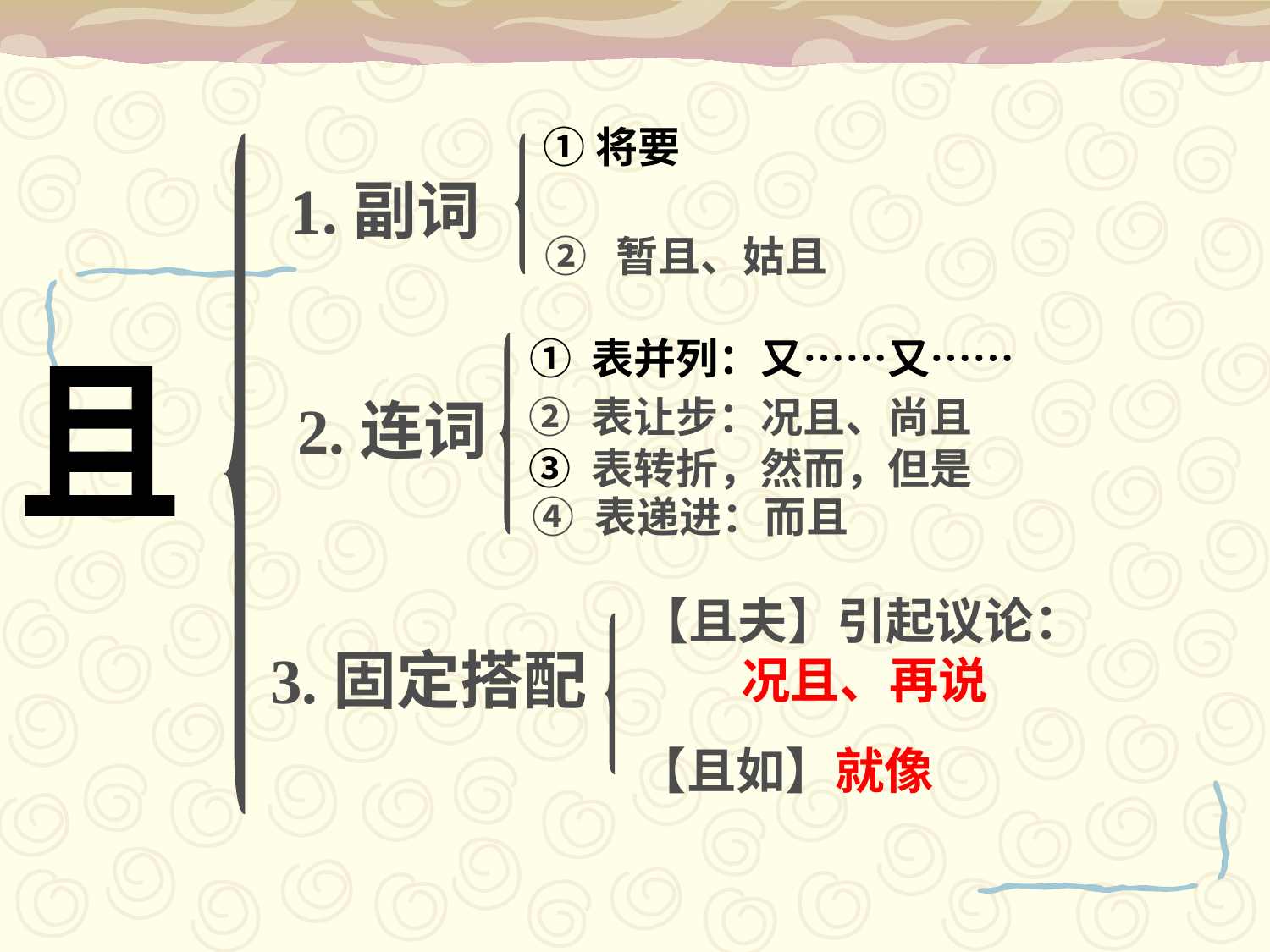

①将要

1.副词
②  暂且、姑且
① 表并列：又……又……

且
2.连词
② 表让步：况且、尚且
③ 表转折，然而，但是
④ 表递进：而且
【且夫】引起议论：
        况且、再说

3.固定搭配
【且如】就像